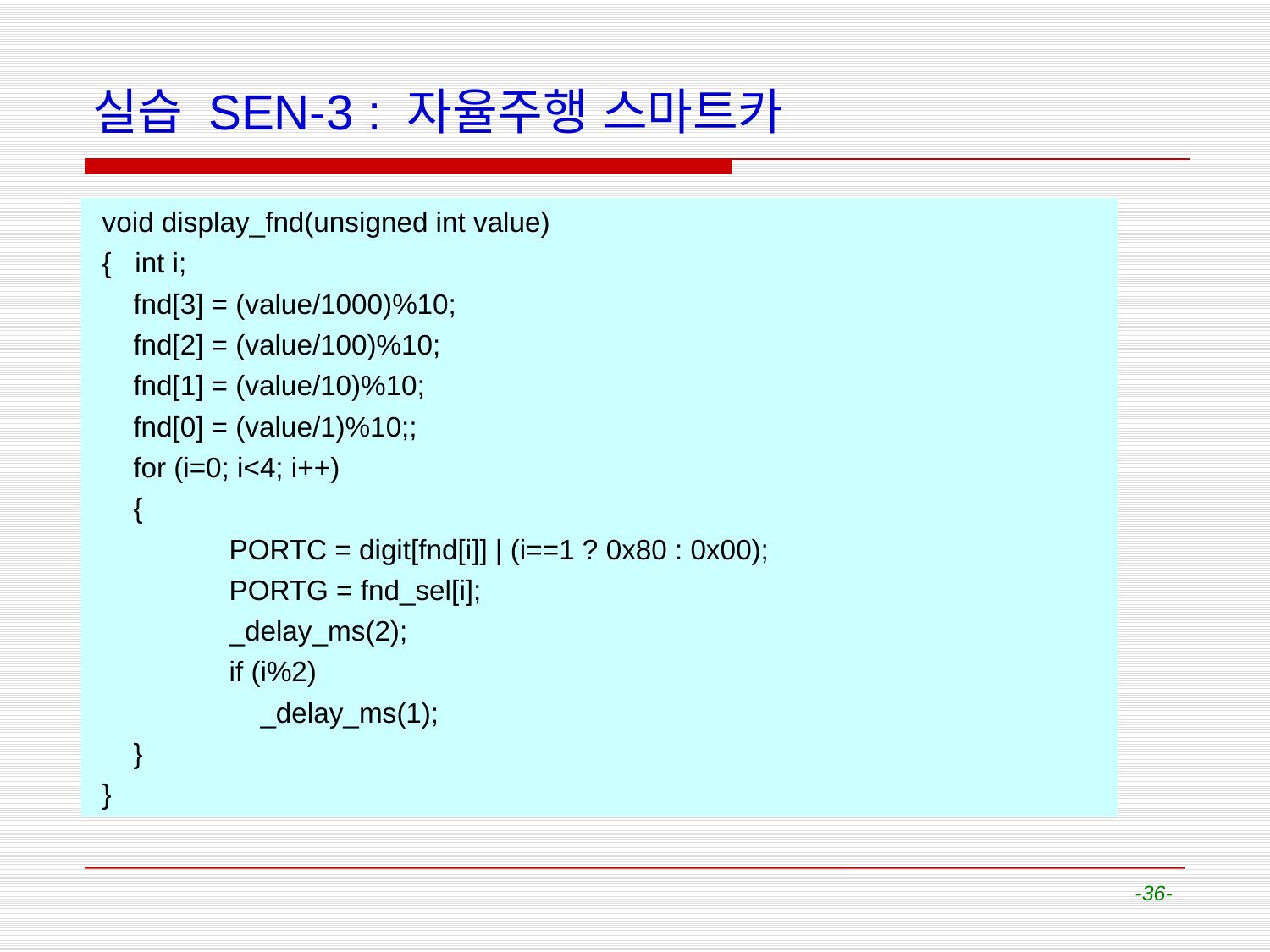

# 실습 SEN-3 : 자율주행 스마트카
void display_fnd(unsigned int value)
{   int i;
    fnd[3] = (value/1000)%10;
    fnd[2] = (value/100)%10;
    fnd[1] = (value/10)%10;
    fnd[0] = (value/1)%10;;
    for (i=0; i<4; i++)
    {
	PORTC = digit[fnd[i]] | (i==1 ? 0x80 : 0x00);
	PORTG = fnd_sel[i];
	_delay_ms(2);
	if (i%2)
	    _delay_ms(1);
    }
}

-36-